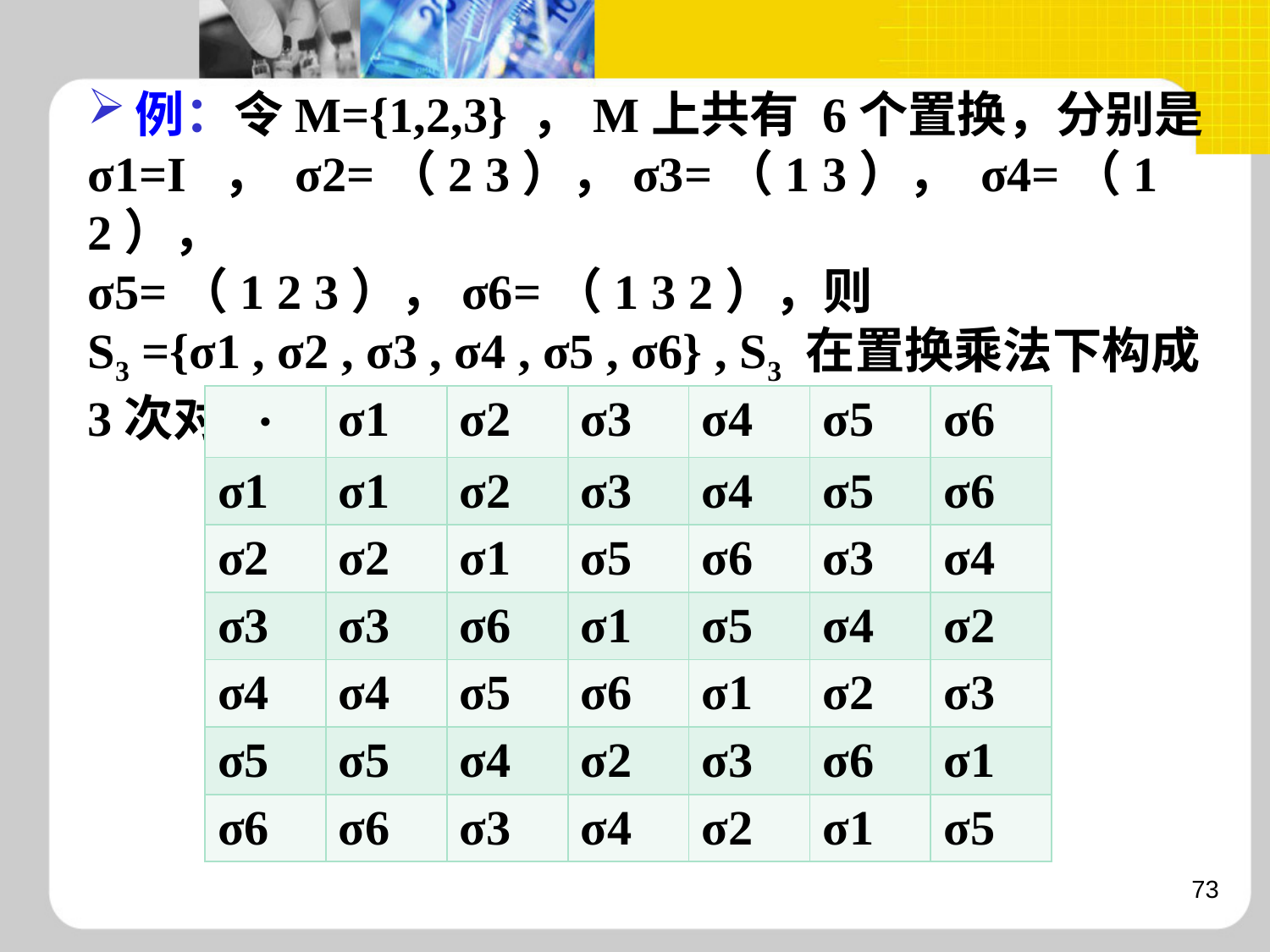

例：令M={1,2,3} ，M上共有 6个置换，分别是
σ1=I  ， σ2=（2 3），σ3=（1 3）， σ4=（1 2），
σ5=（1 2 3），σ6=（1 3 2），则
S3 ={σ1 , σ2 , σ3 , σ4 , σ5 , σ6} , S3 在置换乘法下构成3次对称群，其运算表如下：

| · | σ1 | σ2 | σ3 | σ4 | σ5 | σ6 |
| --- | --- | --- | --- | --- | --- | --- |
| σ1 | σ1 | σ2 | σ3 | σ4 | σ5 | σ6 |
| σ2 | σ2 | σ1 | σ5 | σ6 | σ3 | σ4 |
| σ3 | σ3 | σ6 | σ1 | σ5 | σ4 | σ2 |
| σ4 | σ4 | σ5 | σ6 | σ1 | σ2 | σ3 |
| σ5 | σ5 | σ4 | σ2 | σ3 | σ6 | σ1 |
| σ6 | σ6 | σ3 | σ4 | σ2 | σ1 | σ5 |
73